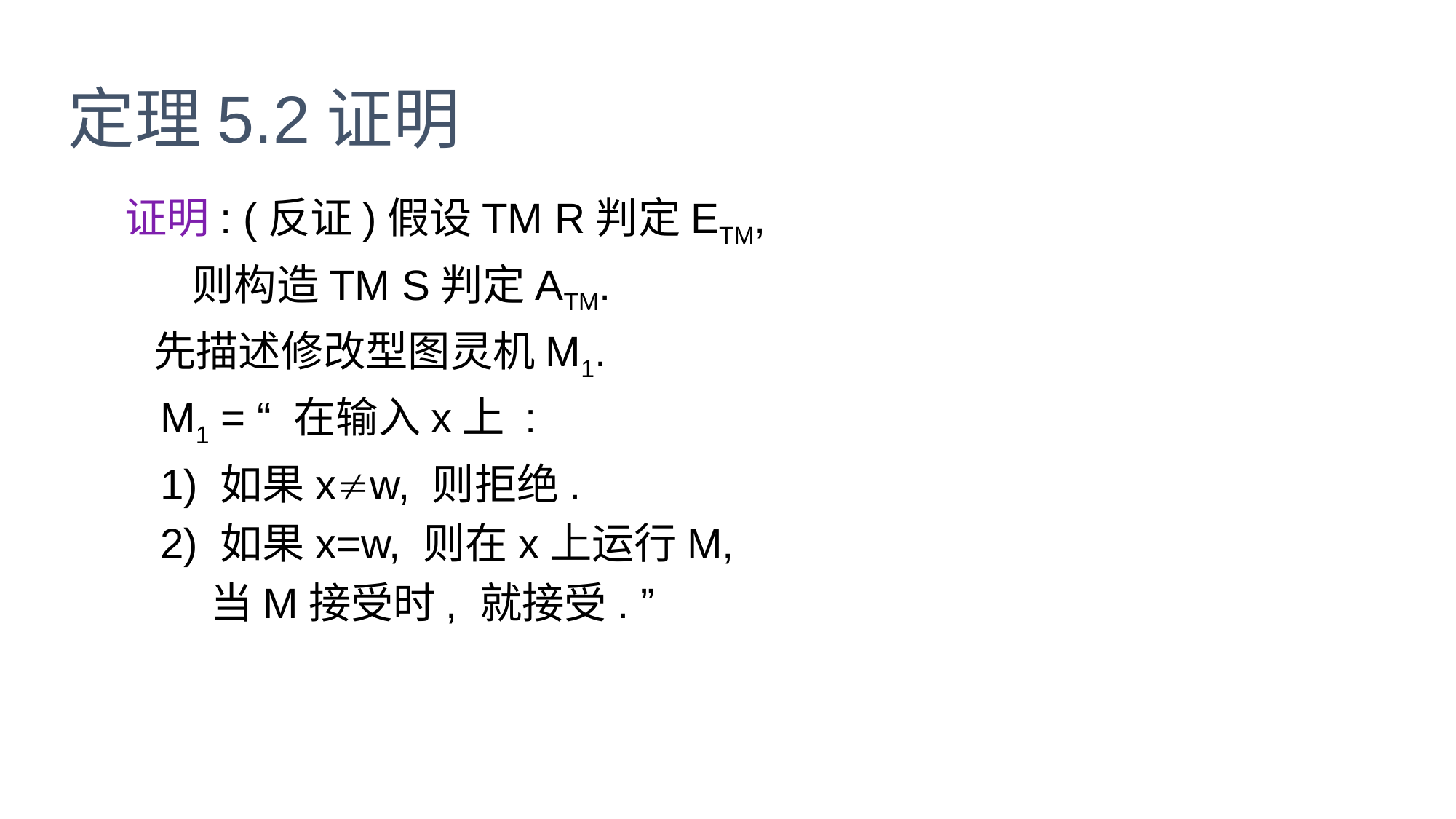

定理5.2证明
证明: (反证)假设TM R判定ETM,
      则构造TM S判定ATM.
  先描述修改型图灵机M1.
   M1 = “ 在输入x上 :
   1) 如果x≠w, 则拒绝.
   2) 如果x=w, 则在x上运行M,
        当M接受时, 就接受. ”
10